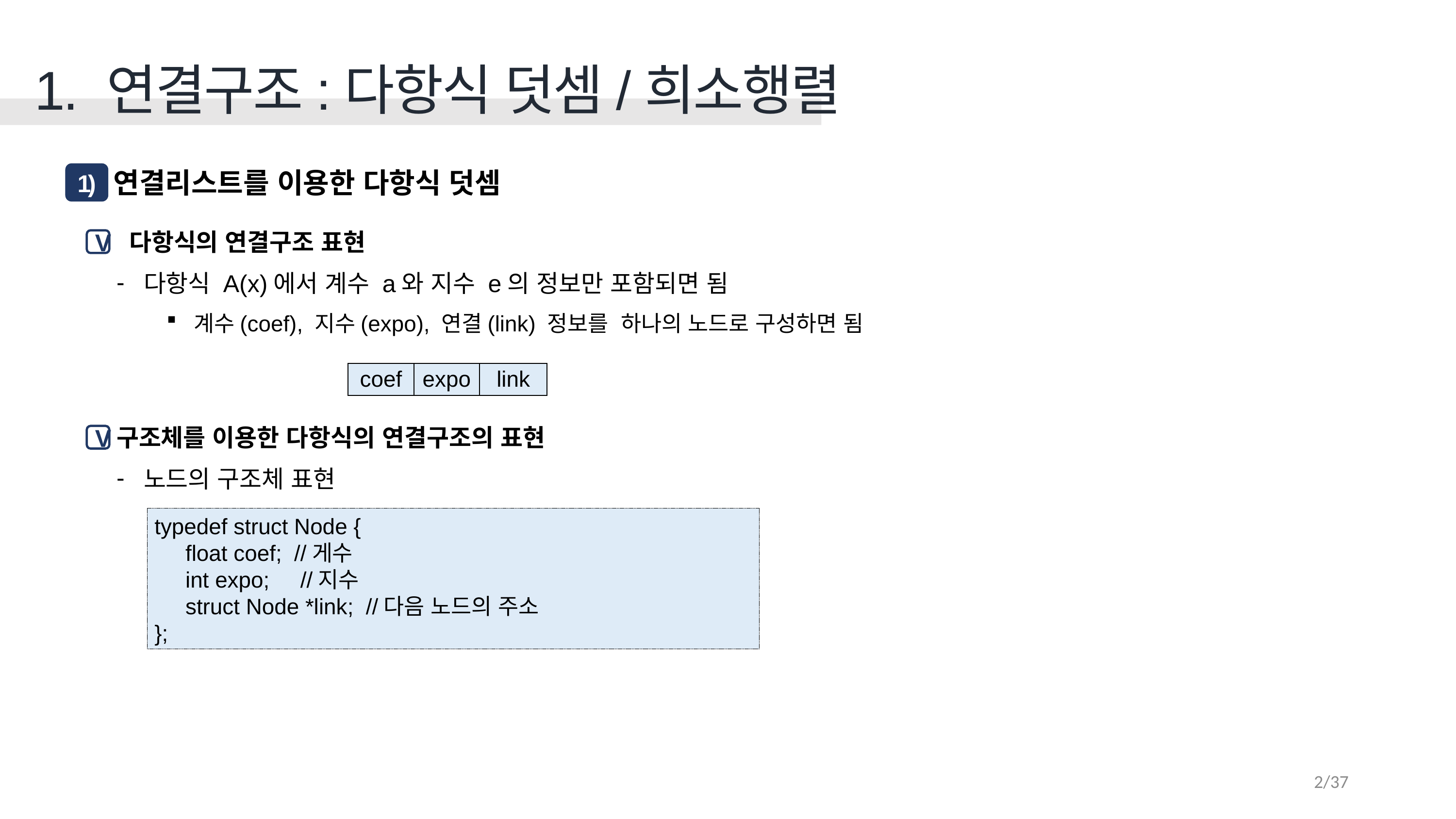

1. 연결구조:다항식 덧셈/희소행렬

연결리스트를 이용한 다항식 덧셈
1)
 다항식의 연결구조 표현

다항식 A(x)에서 계수 a와 지수 e의 정보만 포함되면 됨

계수(coef), 지수(expo), 연결(link) 정보를  하나의 노드로 구성하면 됨

V
| coef | expo | link |
| --- | --- | --- |
구조체를 이용한 다항식의 연결구조의 표현

노드의 구조체 표현
V
typedef struct Node {
     float coef;  //게수
     int expo;     //지수
     struct Node *link;  //다음 노드의 주소
};
2/37